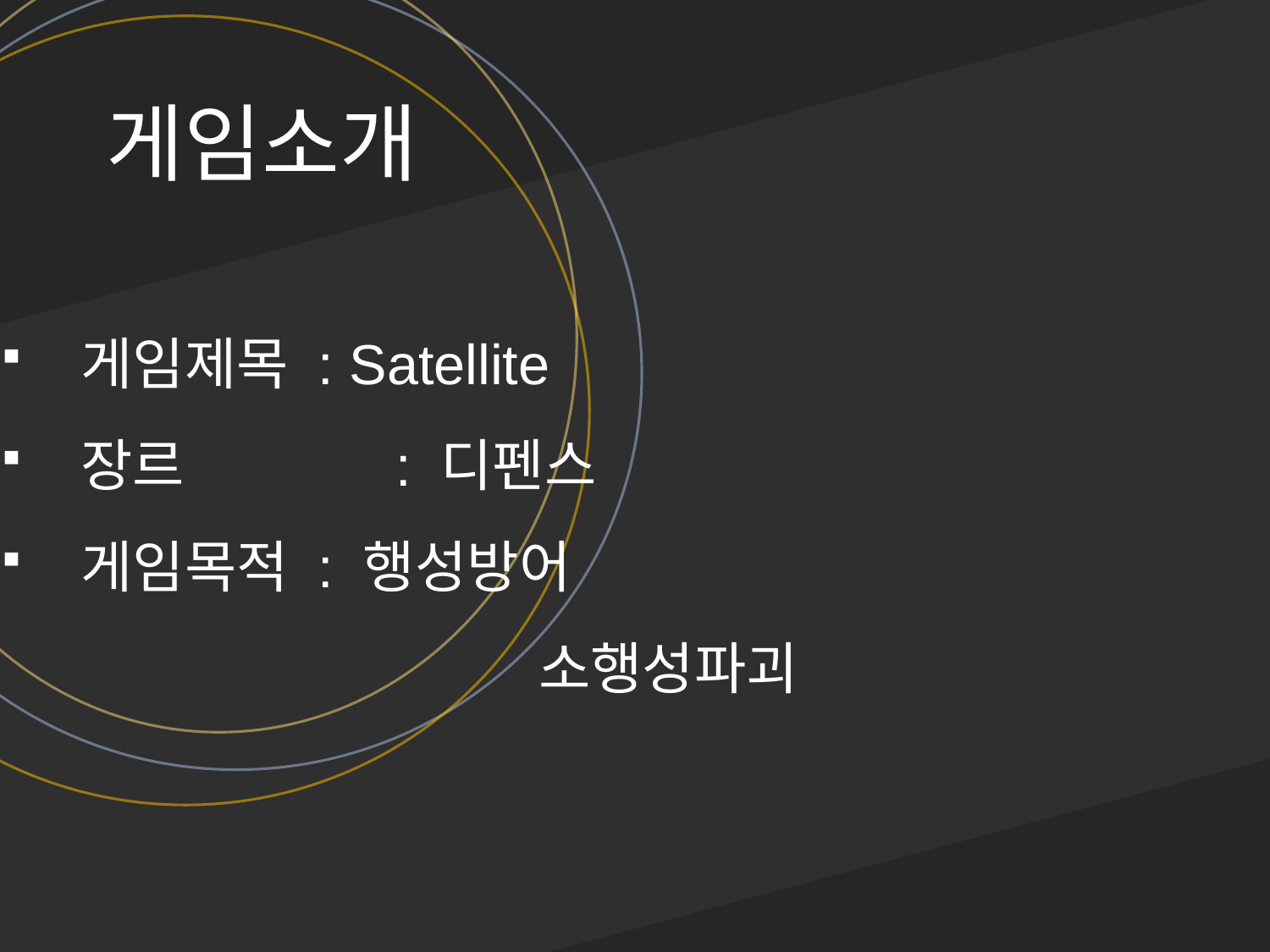

게임소개

게임제목 : Satellite
장르		   : 디펜스
게임목적 : 행성방어
			         소행성파괴